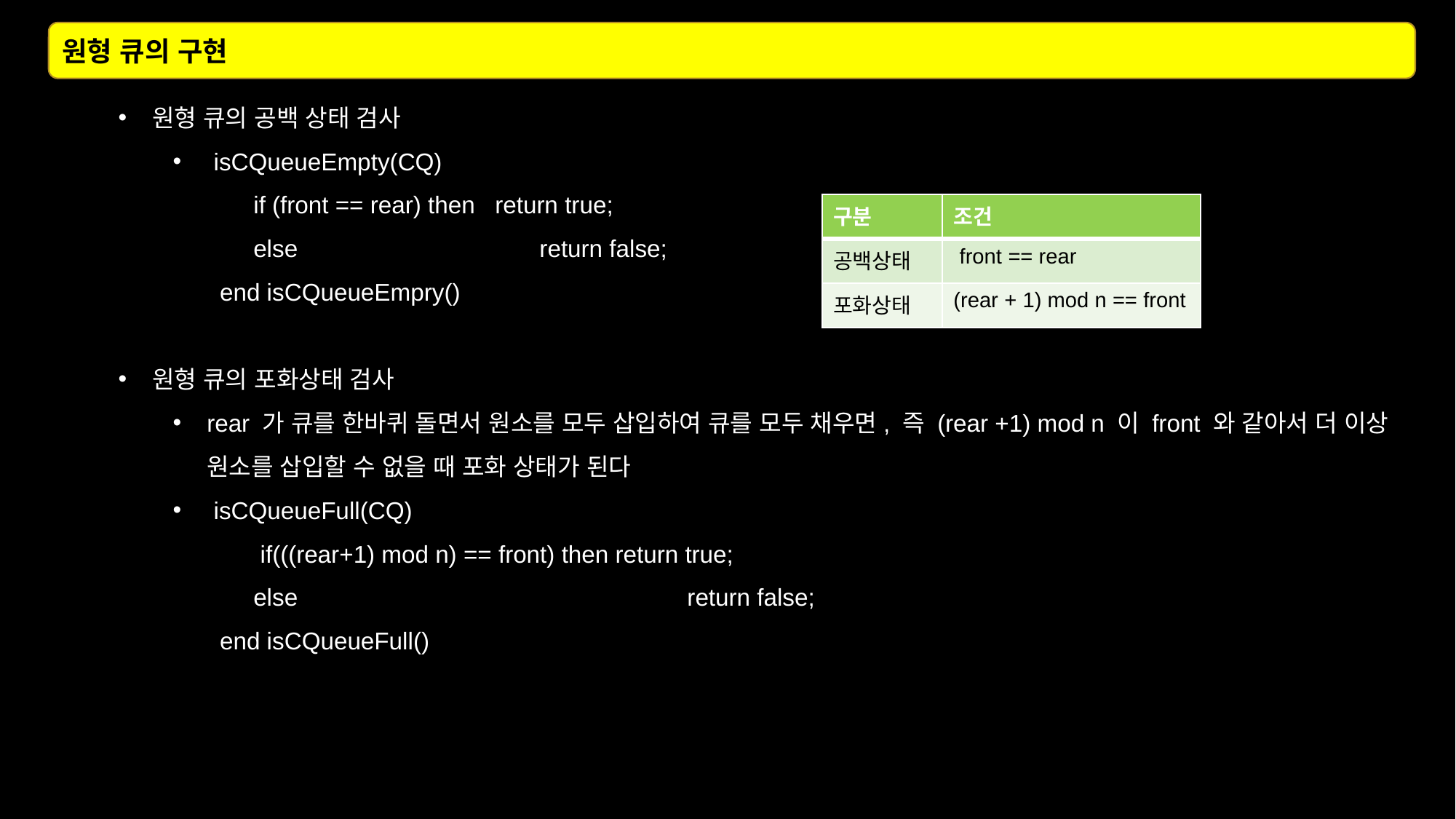

원형 큐의 구현
원형 큐의 공백 상태 검사
 isCQueueEmpty(CQ)
            if (front == rear) then   return true;
            else                                    return false;
       end isCQueueEmpry()

원형 큐의 포화상태 검사
rear 가 큐를 한바퀴 돌면서 원소를 모두 삽입하여 큐를 모두 채우면, 즉 (rear +1) mod n 이 front 와 같아서 더 이상 원소를 삽입할 수 없을 때 포화 상태가 된다
 isCQueueFull(CQ)
             if(((rear+1) mod n) == front) then return true;
            else                                                          return false;
       end isCQueueFull()

| 구분 | 조건 |
| --- | --- |
| 공백상태 | front == rear |
| 포화상태 | (rear + 1) mod n == front |